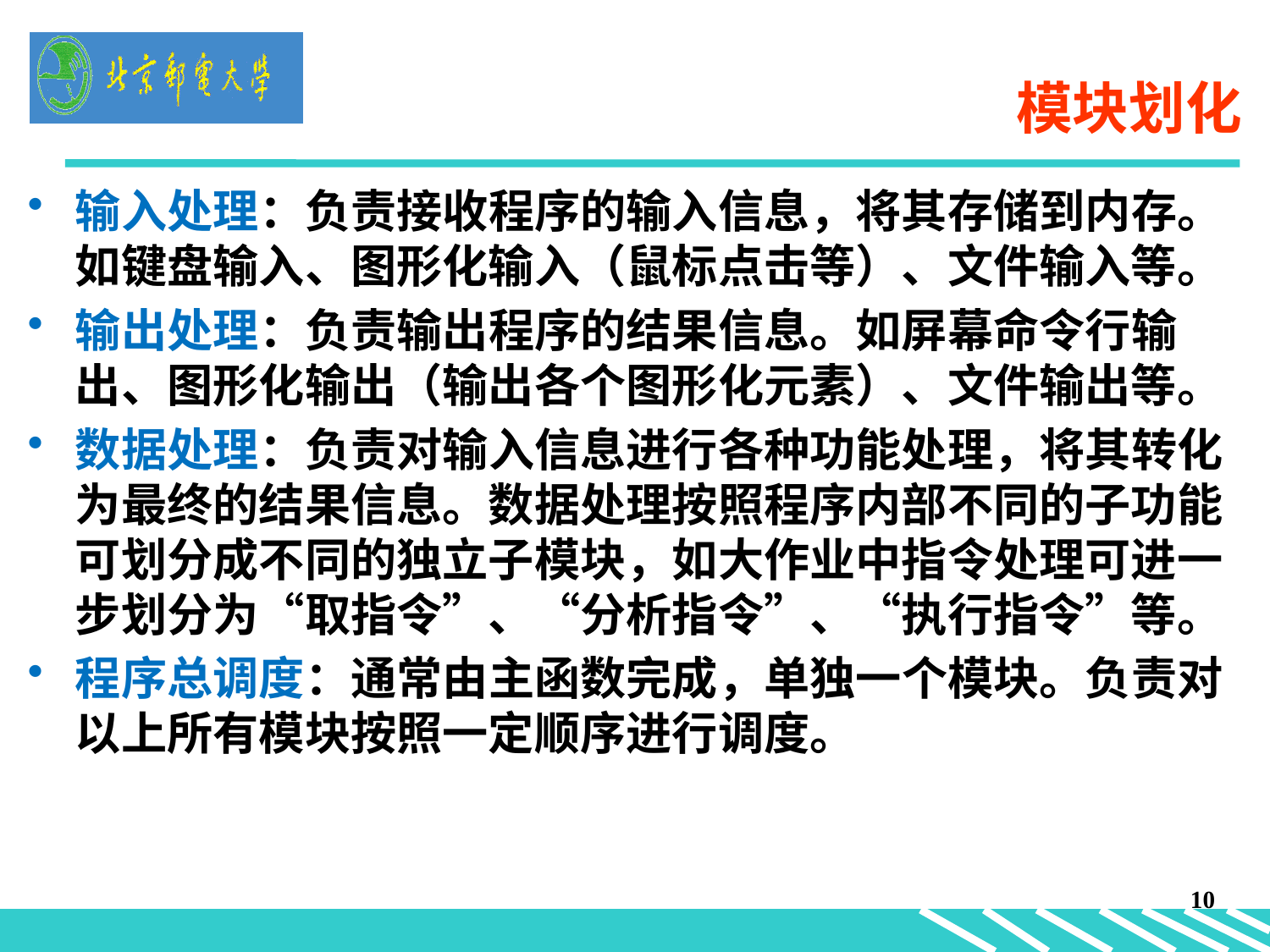

# 模块划化
输入处理：负责接收程序的输入信息，将其存储到内存。如键盘输入、图形化输入（鼠标点击等）、文件输入等。
输出处理：负责输出程序的结果信息。如屏幕命令行输出、图形化输出（输出各个图形化元素）、文件输出等。
数据处理：负责对输入信息进行各种功能处理，将其转化为最终的结果信息。数据处理按照程序内部不同的子功能可划分成不同的独立子模块，如大作业中指令处理可进一步划分为“取指令”、“分析指令”、“执行指令”等。
程序总调度：通常由主函数完成，单独一个模块。负责对以上所有模块按照一定顺序进行调度。

10